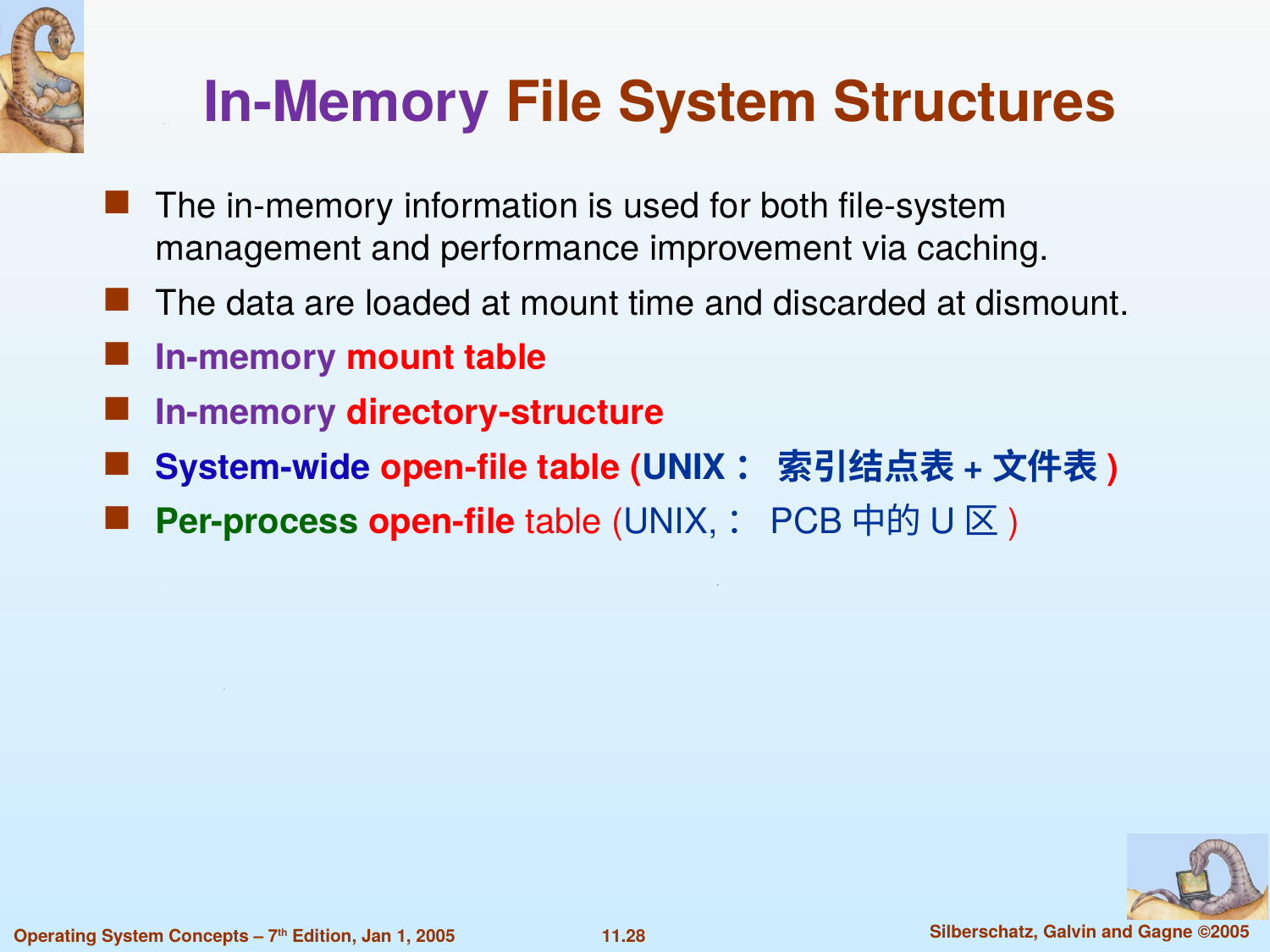

In-Memory File System Structures
The in-memory information is used for both file-system management and performance improvement via caching.
The data are loaded at mount time and discarded at dismount.
In-memory mount table
In-memory directory-structure
System-wide open-file table (UNIX： 索引结点表+文件表)
Per-process open-file table (UNIX,：PCB中的U区)